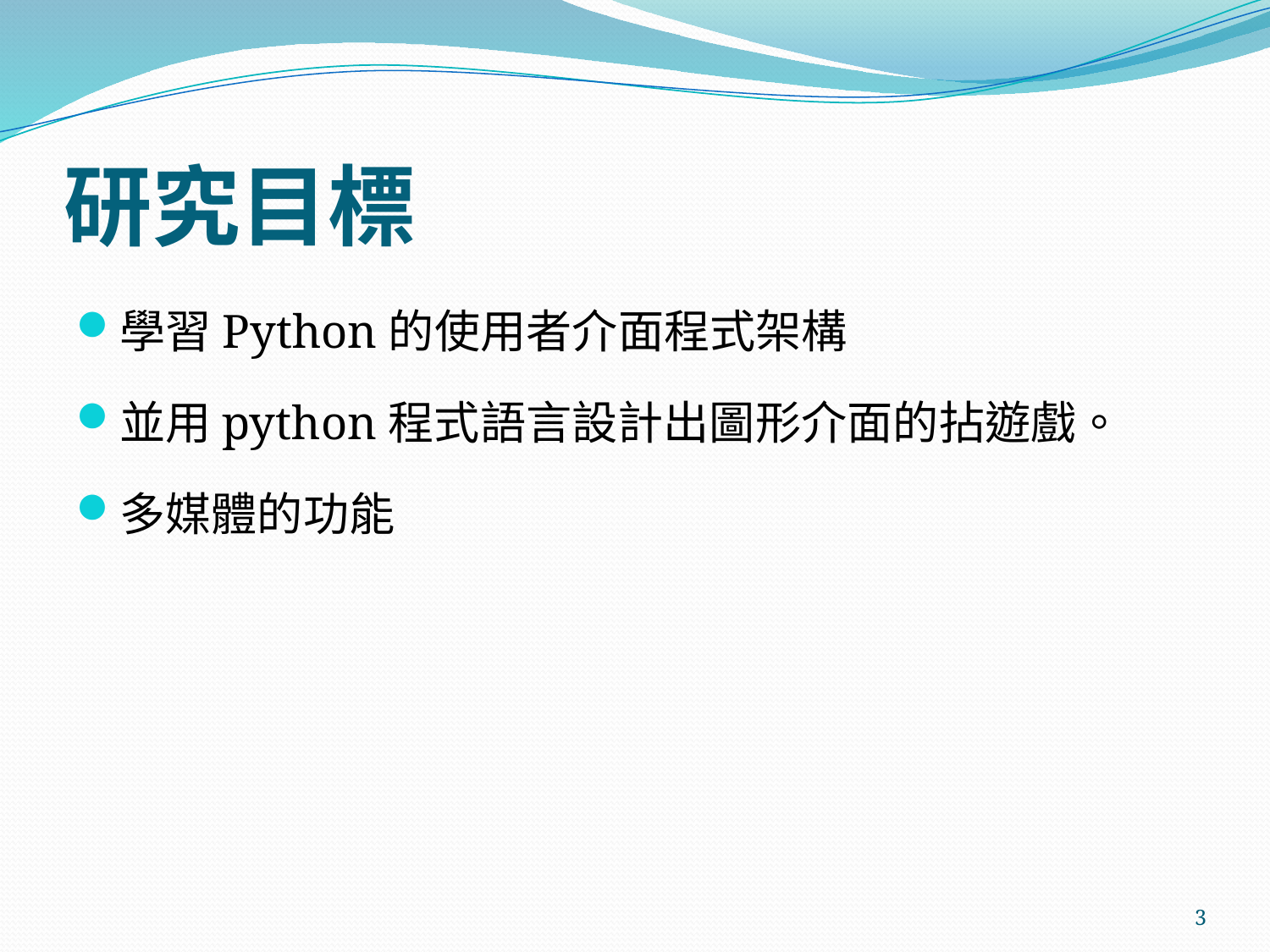

# 研究目標
學習Python的使用者介面程式架構
並用python程式語言設計出圖形介面的拈遊戲。
多媒體的功能
3